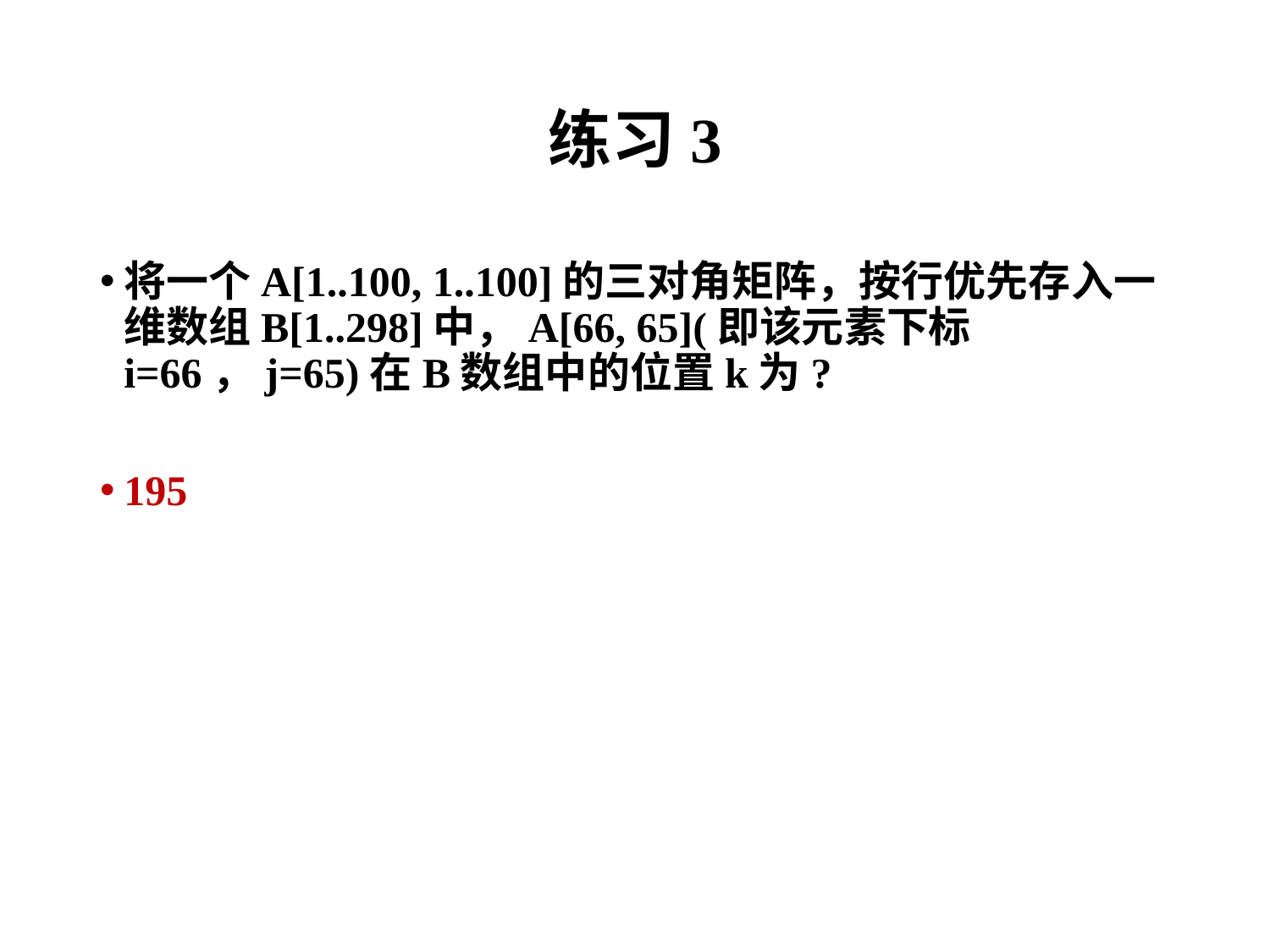

# 练习3
将一个A[1..100, 1..100]的三对角矩阵，按行优先存入一维数组B[1..298]中，A[66, 65](即该元素下标i=66，j=65)在B数组中的位置k为?

195